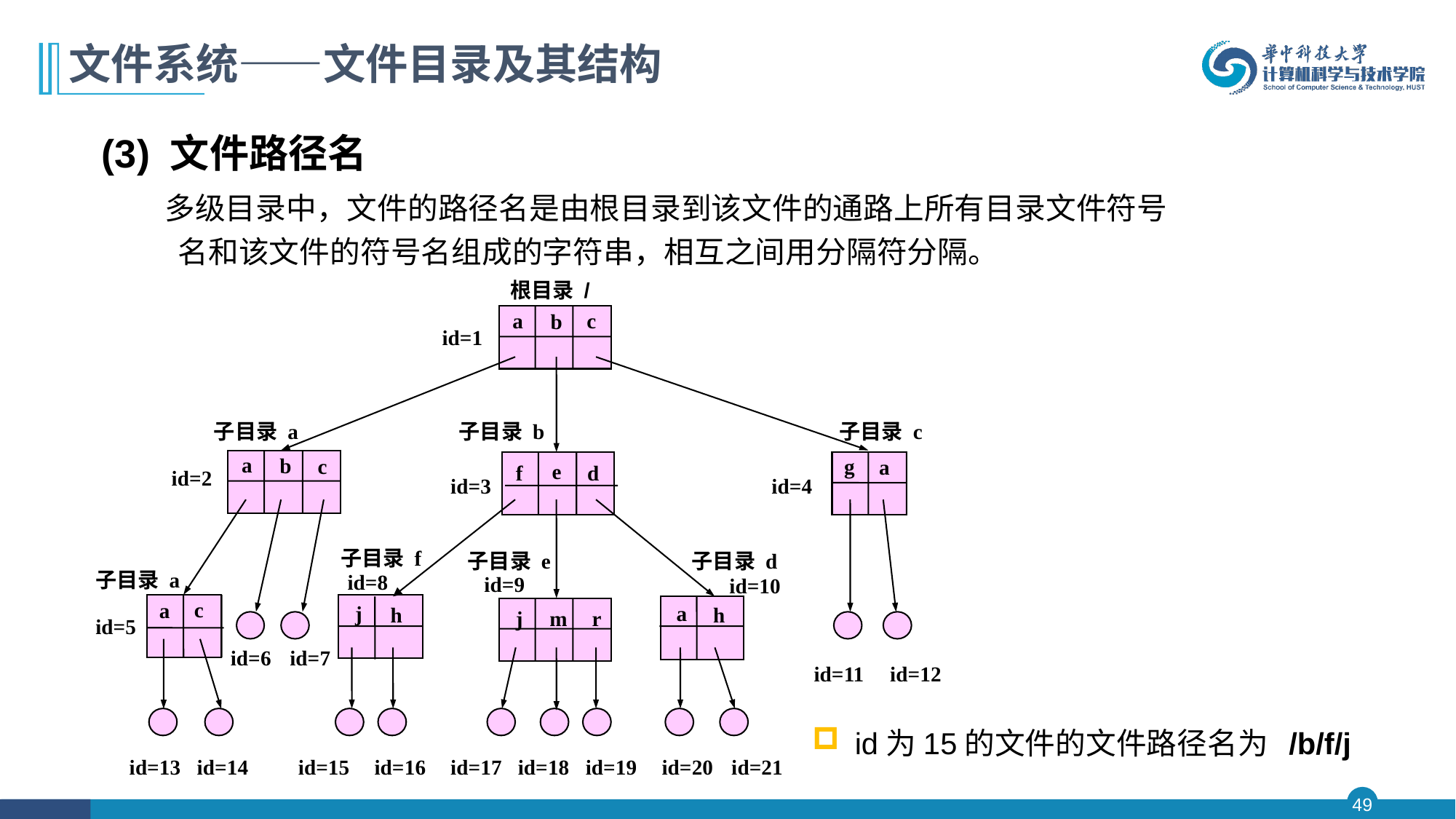

# 文件系统——文件目录及其结构
   (3) 文件路径名
   多级目录中，文件的路径名是由根目录到该文件的通路上所有目录文件符号名和该文件的符号名组成的字符串，相互之间用分隔符分隔。
根目录 /
a
c
b

id=1

子目录 a
子目录 b
子目录 c
a
b
c
g
a
e
f
d

id=2
id=3
id=4

子目录 f
子目录 e
子目录 d
子目录 a
id=8
id=9
id=10
c
a
j
a
h
h

j
m
r

id=5

id=6
id=7

id=11
id=12

id=13
id=14
id=15
id=16
id=17
id=18
id=19
id=20
id=21
id为15的文件的文件路径名为  /b/f/j